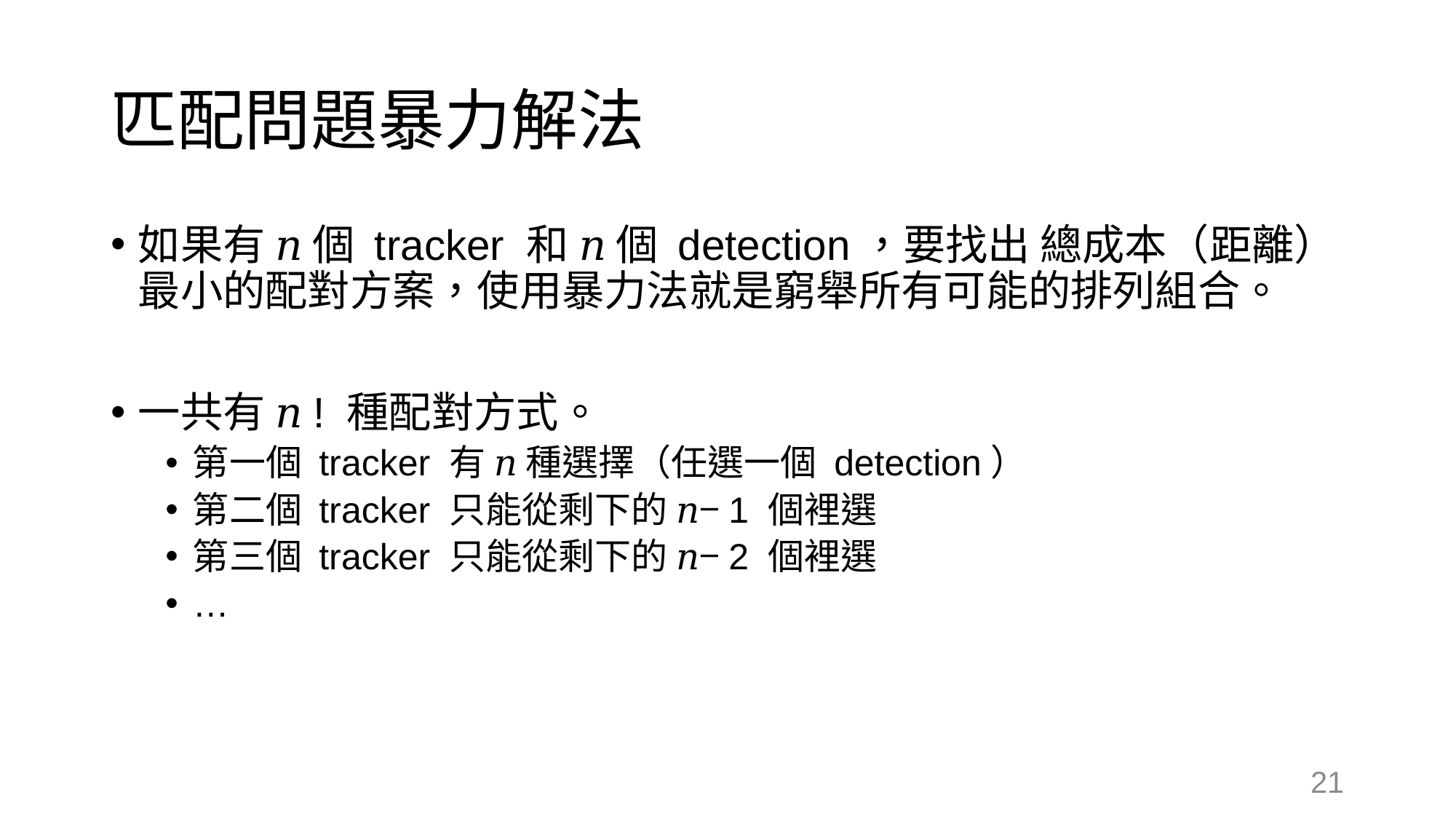

# 匹配問題暴力解法
如果有 𝑛 個 tracker 和 𝑛 個 detection，要找出 總成本（距離）最小的配對方案，使用暴力法就是窮舉所有可能的排列組合。

一共有 𝑛! 種配對方式。
第一個 tracker 有 𝑛 種選擇（任選一個 detection）
第二個 tracker 只能從剩下的 𝑛−1 個裡選
第三個 tracker 只能從剩下的 𝑛−2 個裡選
…

21